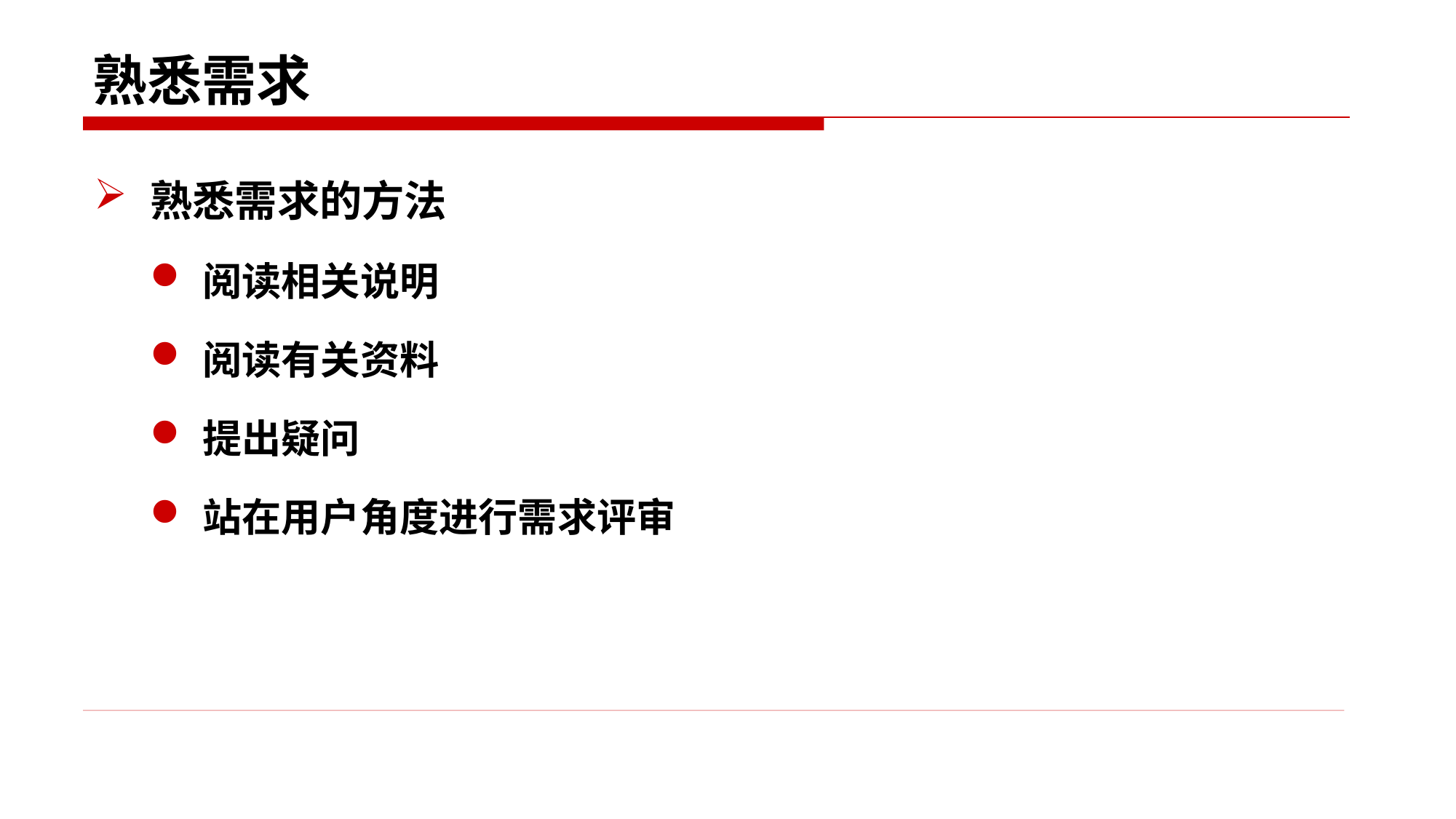

# 熟悉需求
熟悉需求的方法
阅读相关说明
阅读有关资料
提出疑问
站在用户角度进行需求评审